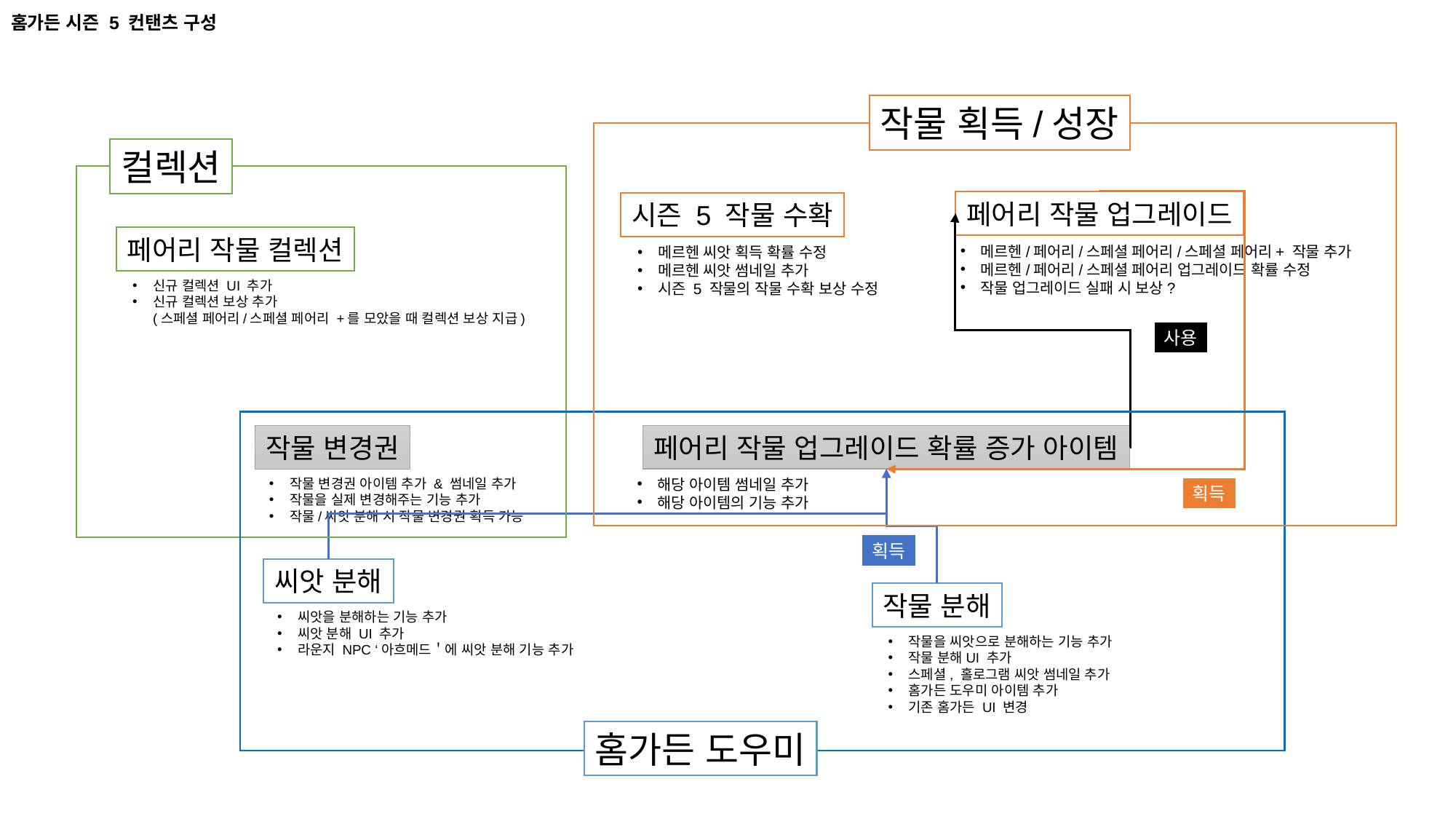

# 홈가든 시즌 5 컨탠츠 구성
작물 획득/성장

컬렉션

페어리 작물 업그레이드
시즌 5 작물 수확
페어리 작물 컬렉션
메르헨/페어리/스페셜 페어리/스페셜 페어리+ 작물 추가
메르헨/페어리/스페셜 페어리 업그레이드 확률 수정
작물 업그레이드 실패 시 보상?
메르헨 씨앗 획득 확률 수정
메르헨 씨앗 썸네일 추가
시즌 5 작물의 작물 수확 보상 수정
신규 컬렉션 UI 추가
신규 컬렉션 보상 추가
(스페셜 페어리/스페셜 페어리 +를 모았을 때 컬렉션 보상 지급)
사용

페어리 작물 업그레이드 확률 증가 아이템
작물 변경권
해당 아이템 썸네일 추가
해당 아이템의 기능 추가
작물 변경권 아이템 추가 & 썸네일 추가
작물을 실제 변경해주는 기능 추가
작물/씨앗 분해 시 작물 변경권 획득 가능
획득
획득
씨앗 분해
작물 분해
씨앗을 분해하는 기능 추가
씨앗 분해 UI 추가
라운지 NPC ‘아흐메드＇에 씨앗 분해 기능 추가
작물을 씨앗으로 분해하는 기능 추가
작물 분해UI 추가
스페셜, 홀로그램 씨앗 썸네일 추가
홈가든 도우미 아이템 추가
기존 홈가든 UI 변경
홈가든 도우미